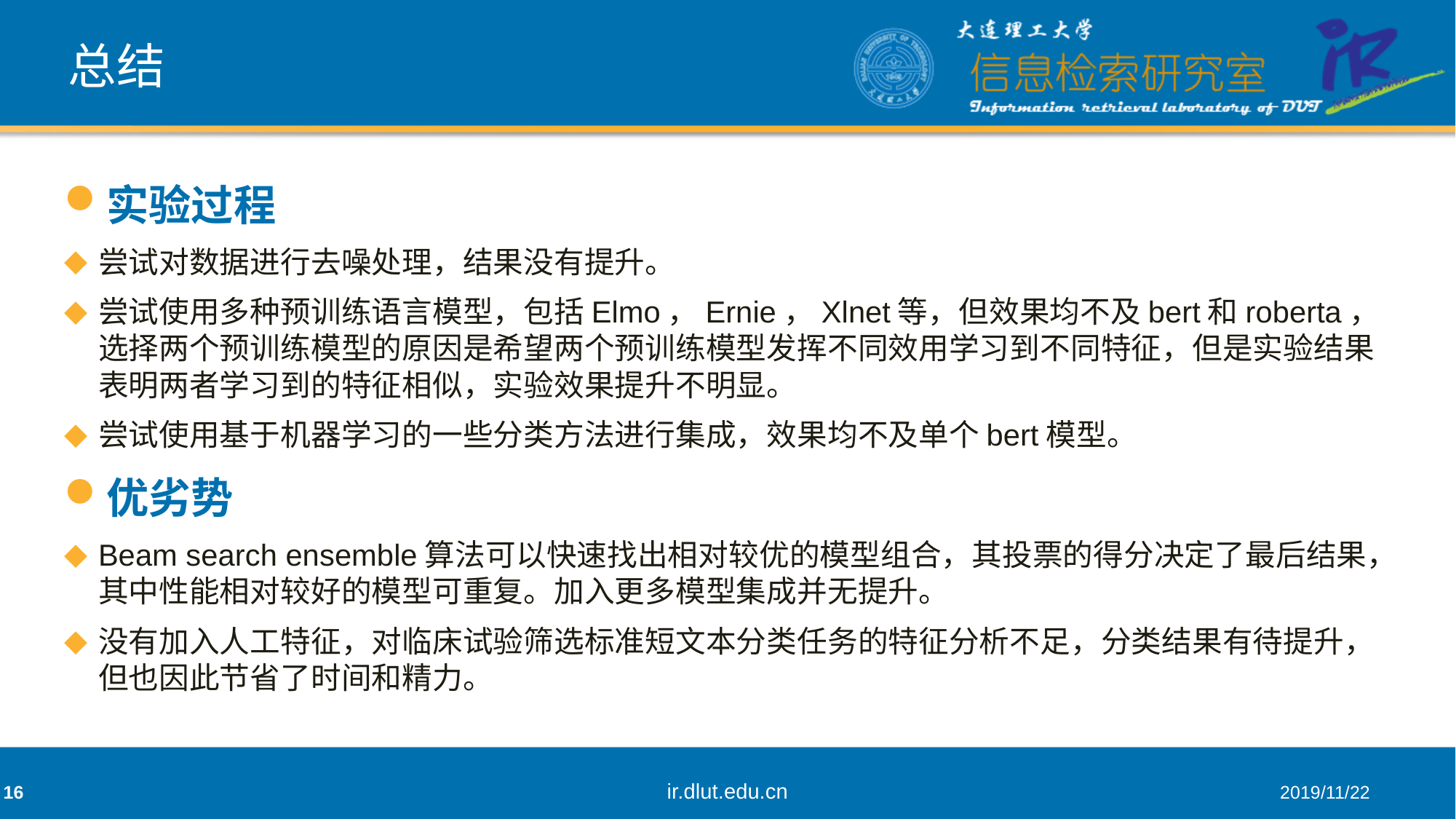

# 总结
实验过程
尝试对数据进行去噪处理，结果没有提升。
尝试使用多种预训练语言模型，包括Elmo，Ernie，Xlnet等，但效果均不及bert和roberta，选择两个预训练模型的原因是希望两个预训练模型发挥不同效用学习到不同特征，但是实验结果表明两者学习到的特征相似，实验效果提升不明显。
尝试使用基于机器学习的一些分类方法进行集成，效果均不及单个bert模型。
优劣势
Beam search ensemble算法可以快速找出相对较优的模型组合，其投票的得分决定了最后结果，其中性能相对较好的模型可重复。加入更多模型集成并无提升。
没有加入人工特征，对临床试验筛选标准短文本分类任务的特征分析不足，分类结果有待提升，但也因此节省了时间和精力。